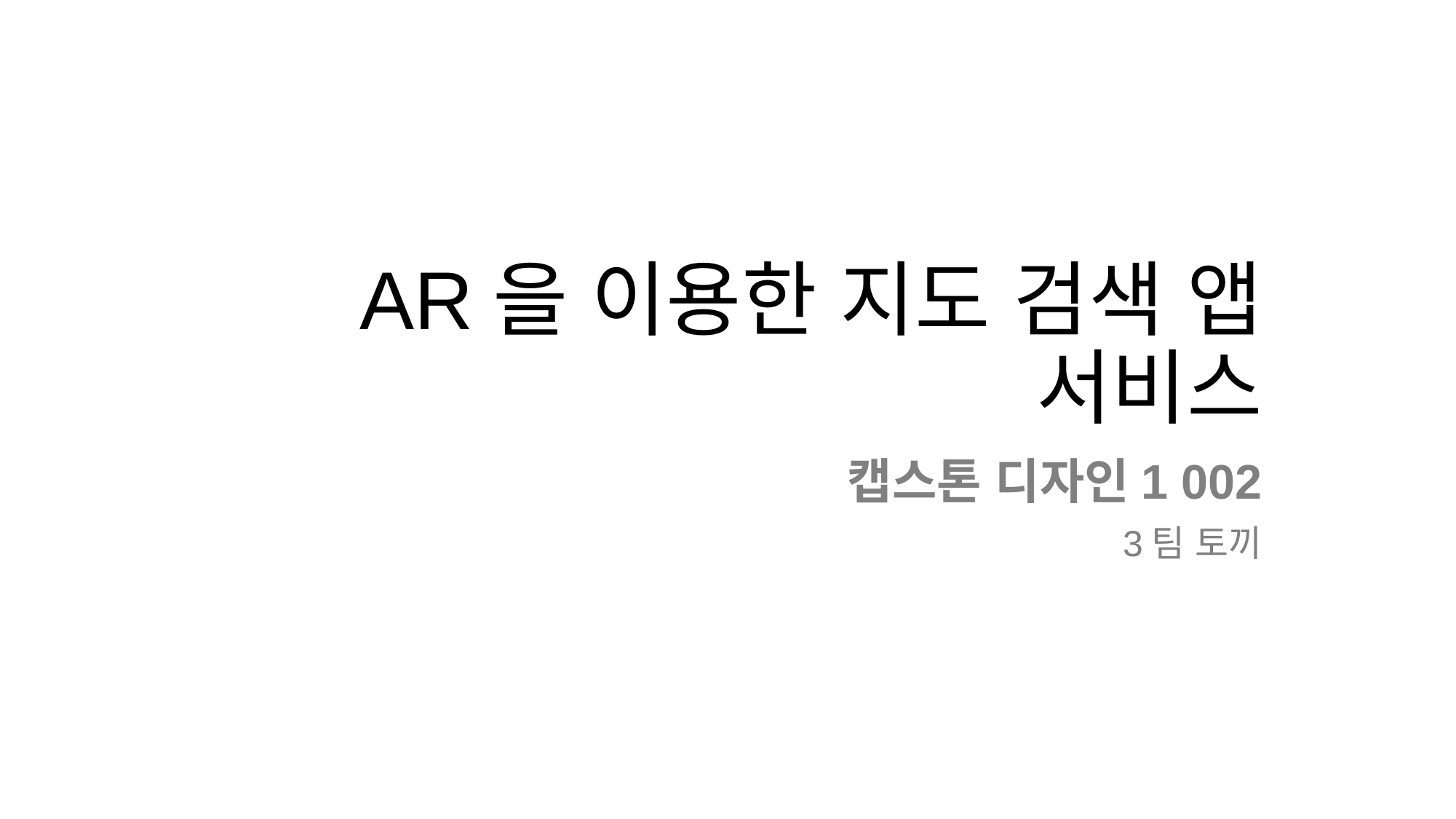

# AR을 이용한 지도 검색 앱 서비스
캡스톤 디자인1 002
3팀 토끼